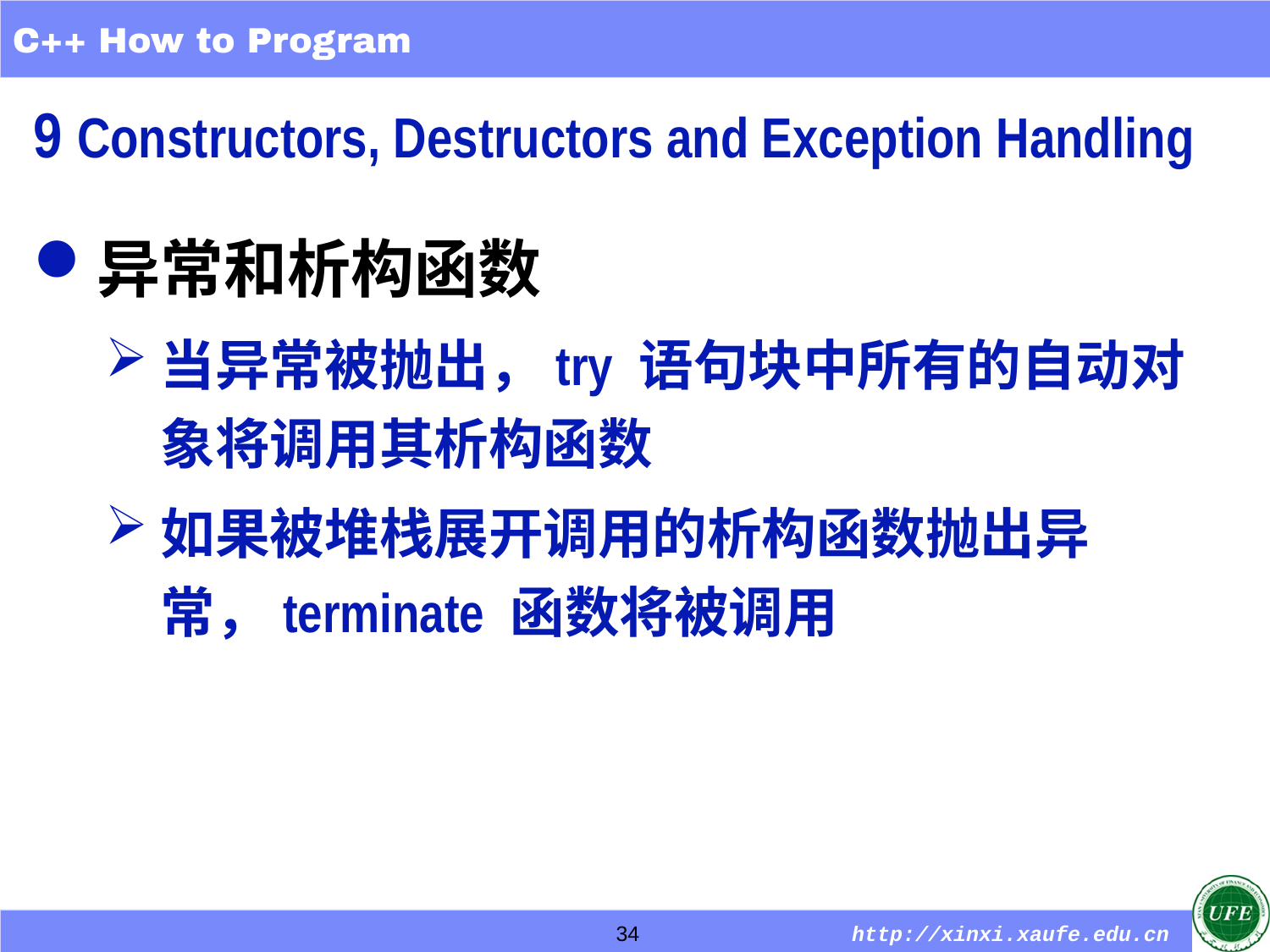

9 Constructors, Destructors and Exception Handling
异常和析构函数
当异常被抛出，try 语句块中所有的自动对象将调用其析构函数
如果被堆栈展开调用的析构函数抛出异常，terminate 函数将被调用
34